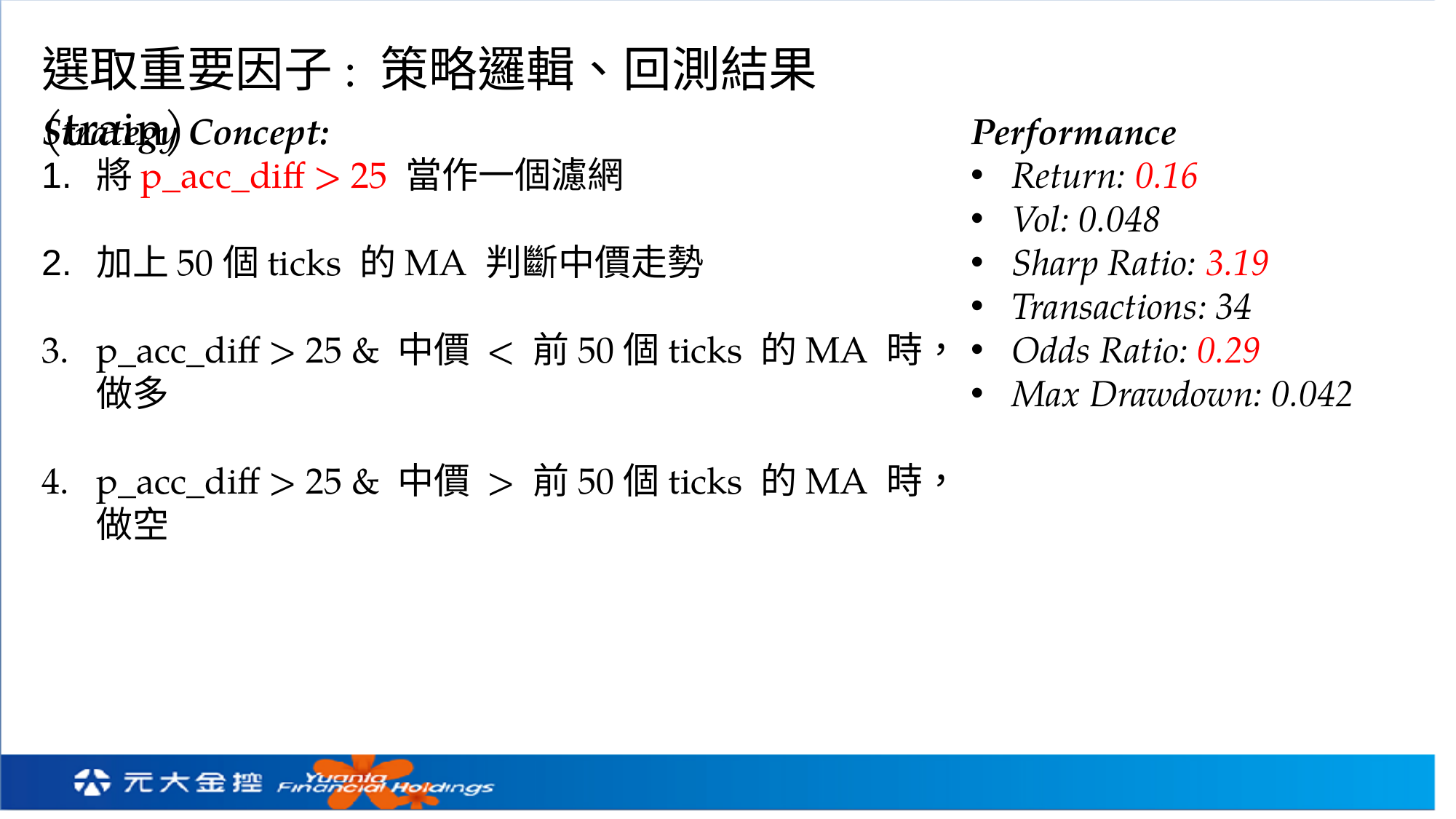

選取重要因子: 策略邏輯、回測結果 (train)
Strategy Concept:
將p_acc_diff > 25 當作一個濾網

加上50個ticks 的MA 判斷中價走勢

p_acc_diff > 25 & 中價 < 前50個ticks 的MA 時，做多

p_acc_diff > 25 & 中價 > 前50個ticks 的MA 時，做空

Performance
Return: 0.16
Vol: 0.048
Sharp Ratio: 3.19
Transactions: 34
Odds Ratio: 0.29
Max Drawdown: 0.042